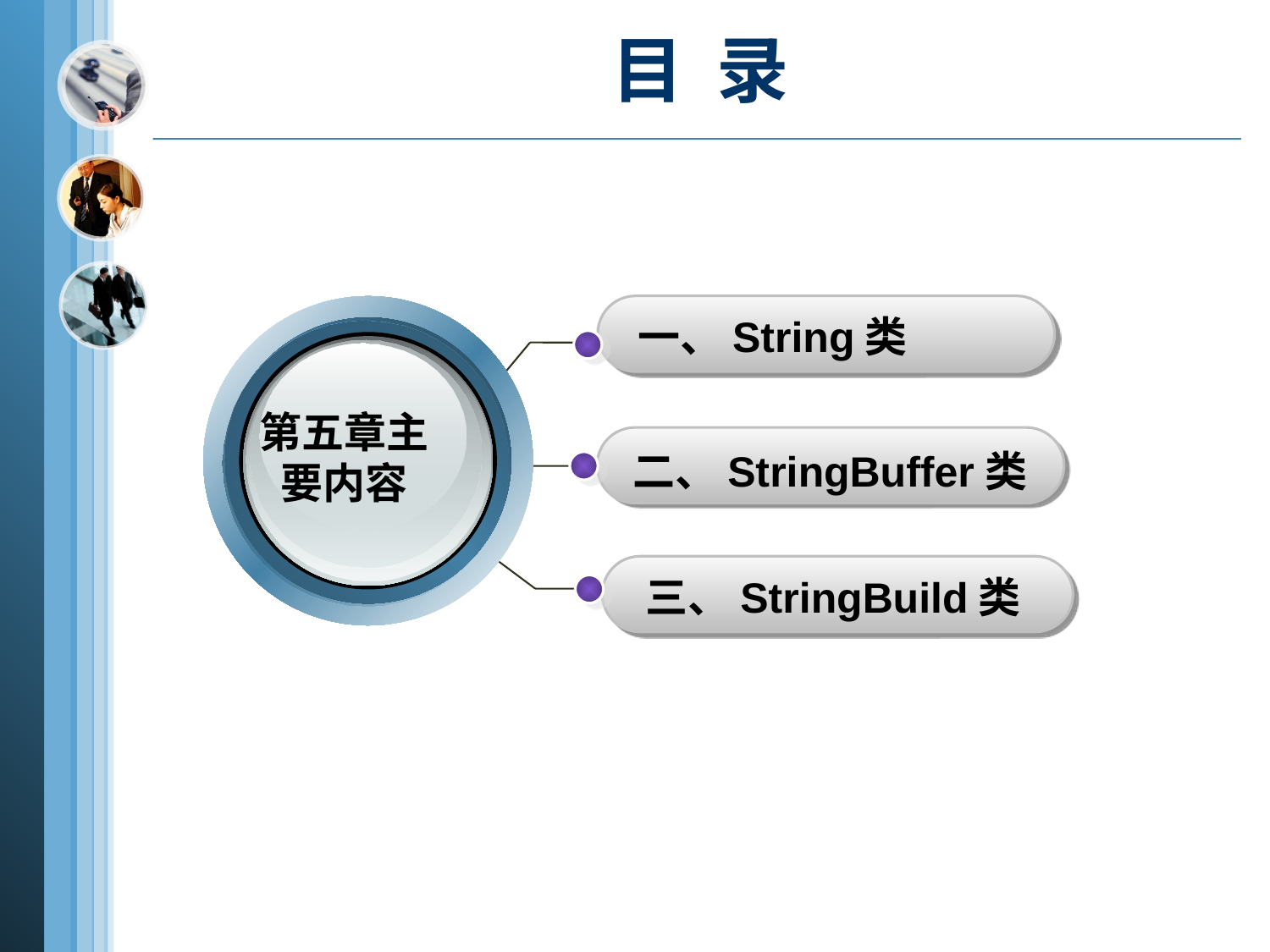

# 目  录

第五章主要内容
一、String类

二、StringBuffer类

三、StringBuild类